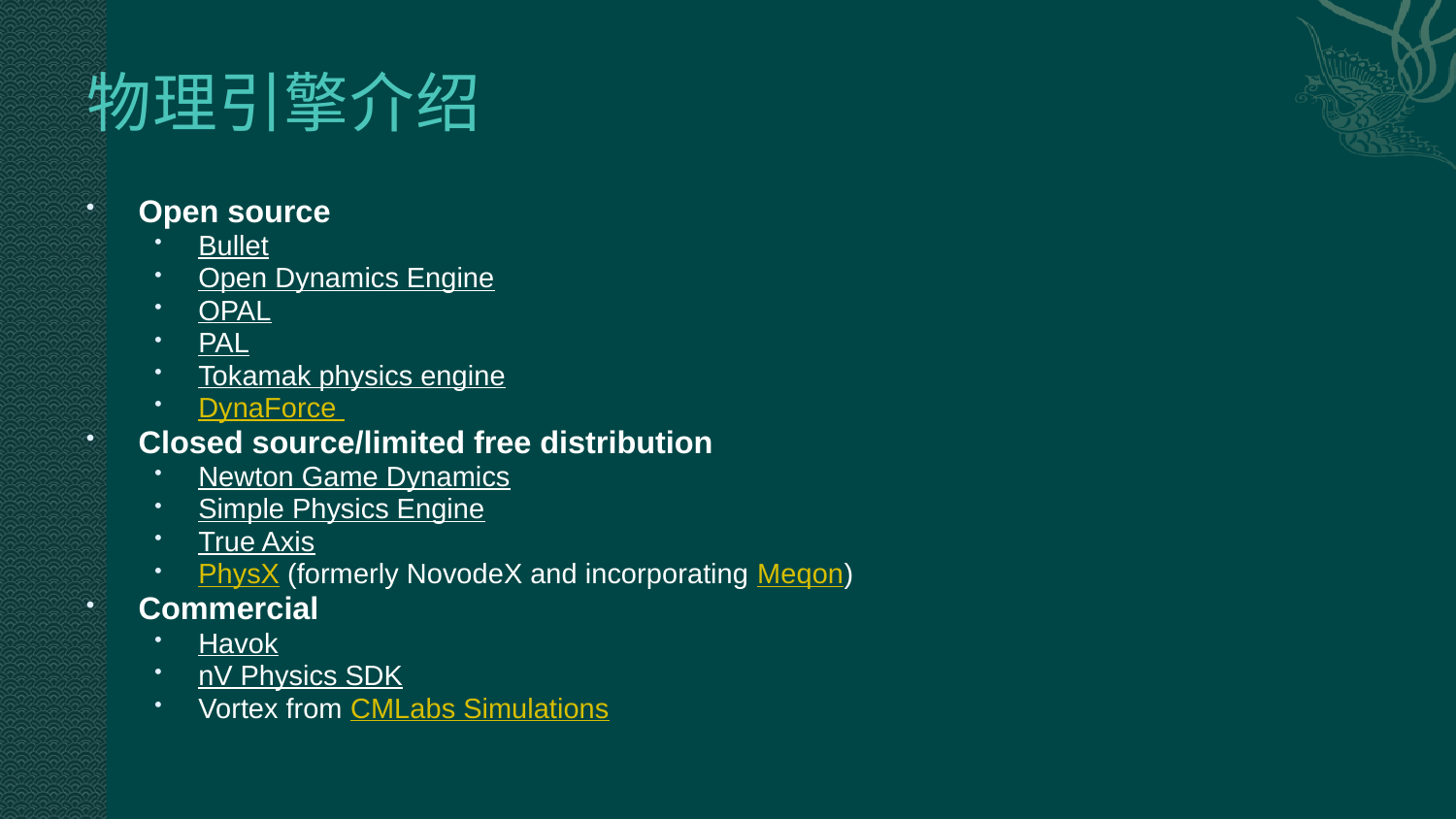

# 物理引擎介绍
Open source
Bullet
Open Dynamics Engine
OPAL
PAL
Tokamak physics engine
DynaForce
Closed source/limited free distribution
Newton Game Dynamics
Simple Physics Engine
True Axis
PhysX (formerly NovodeX and incorporating Meqon)
Commercial
Havok
nV Physics SDK
Vortex from CMLabs Simulations